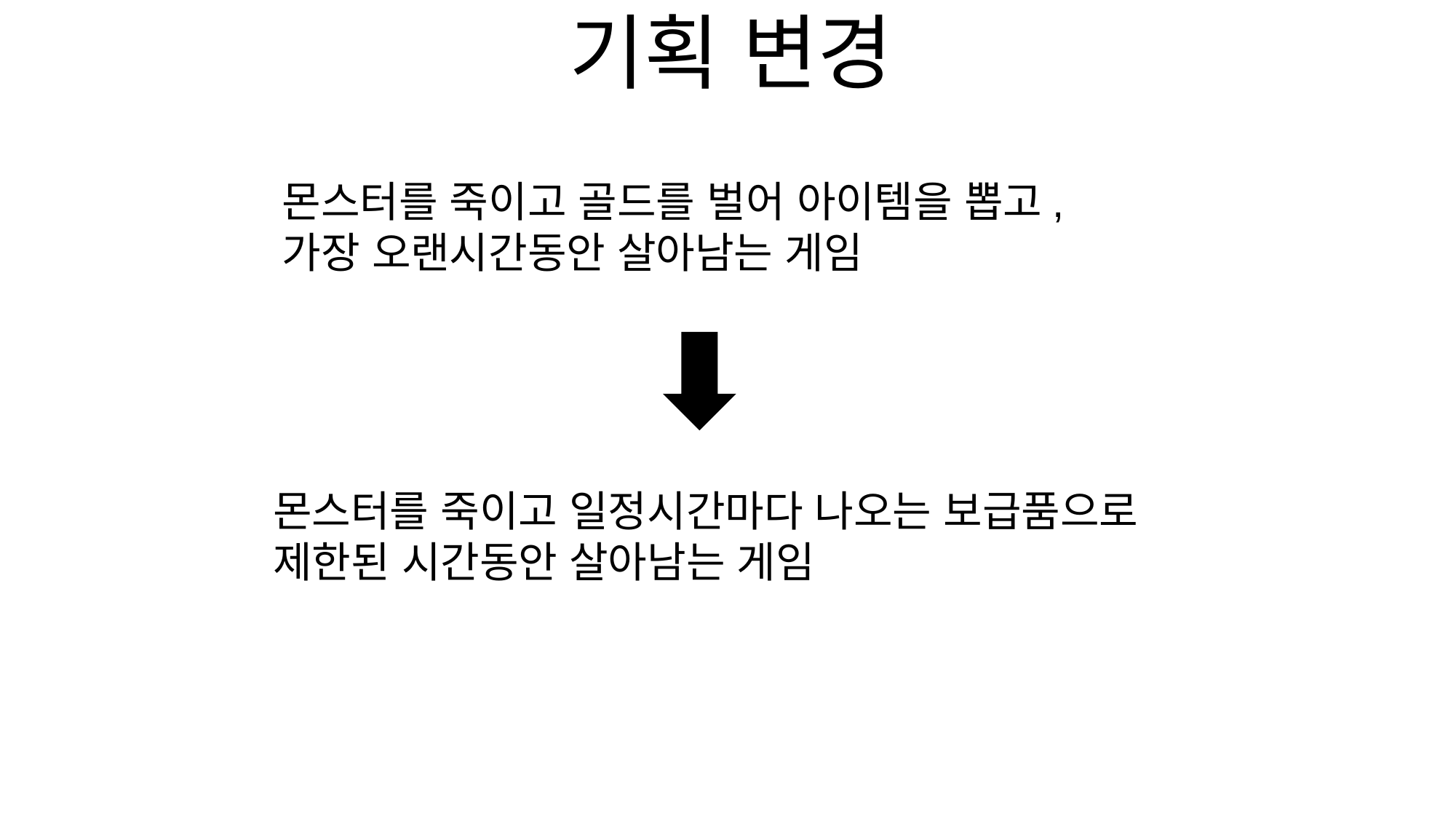

# 기획 변경
몬스터를 죽이고 골드를 벌어 아이템을 뽑고,
가장 오랜시간동안 살아남는 게임

몬스터를 죽이고 일정시간마다 나오는 보급품으로
제한된 시간동안 살아남는 게임